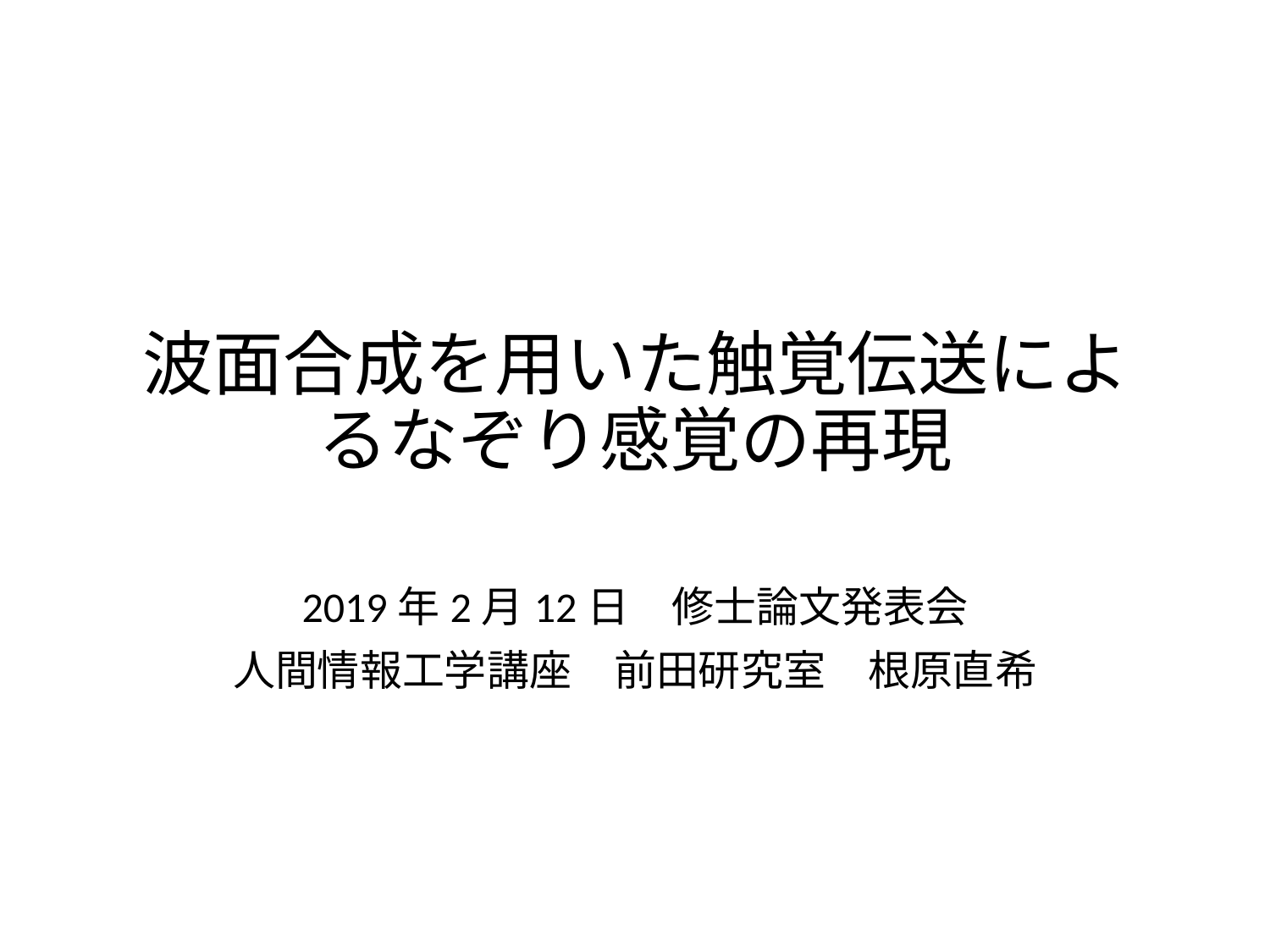

# 波面合成を用いた触覚伝送によるなぞり感覚の再現
2019年2月12日　修士論文発表会
人間情報工学講座　前田研究室　根原直希